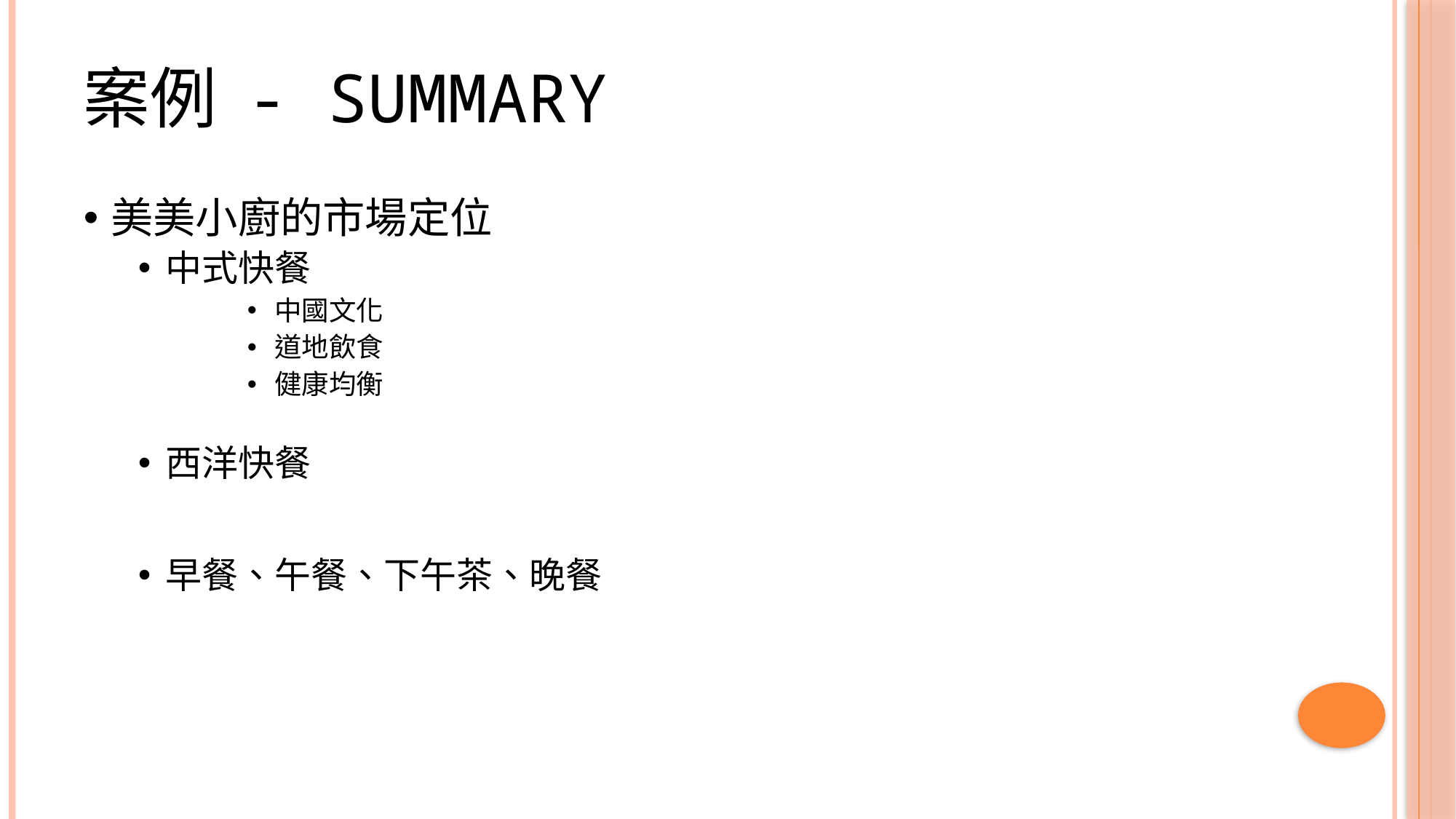

# 案例 - SUMMARY
美美小廚的市場定位
中式快餐
中國文化
道地飲食
健康均衡

西洋快餐

早餐、午餐、下午茶、晚餐